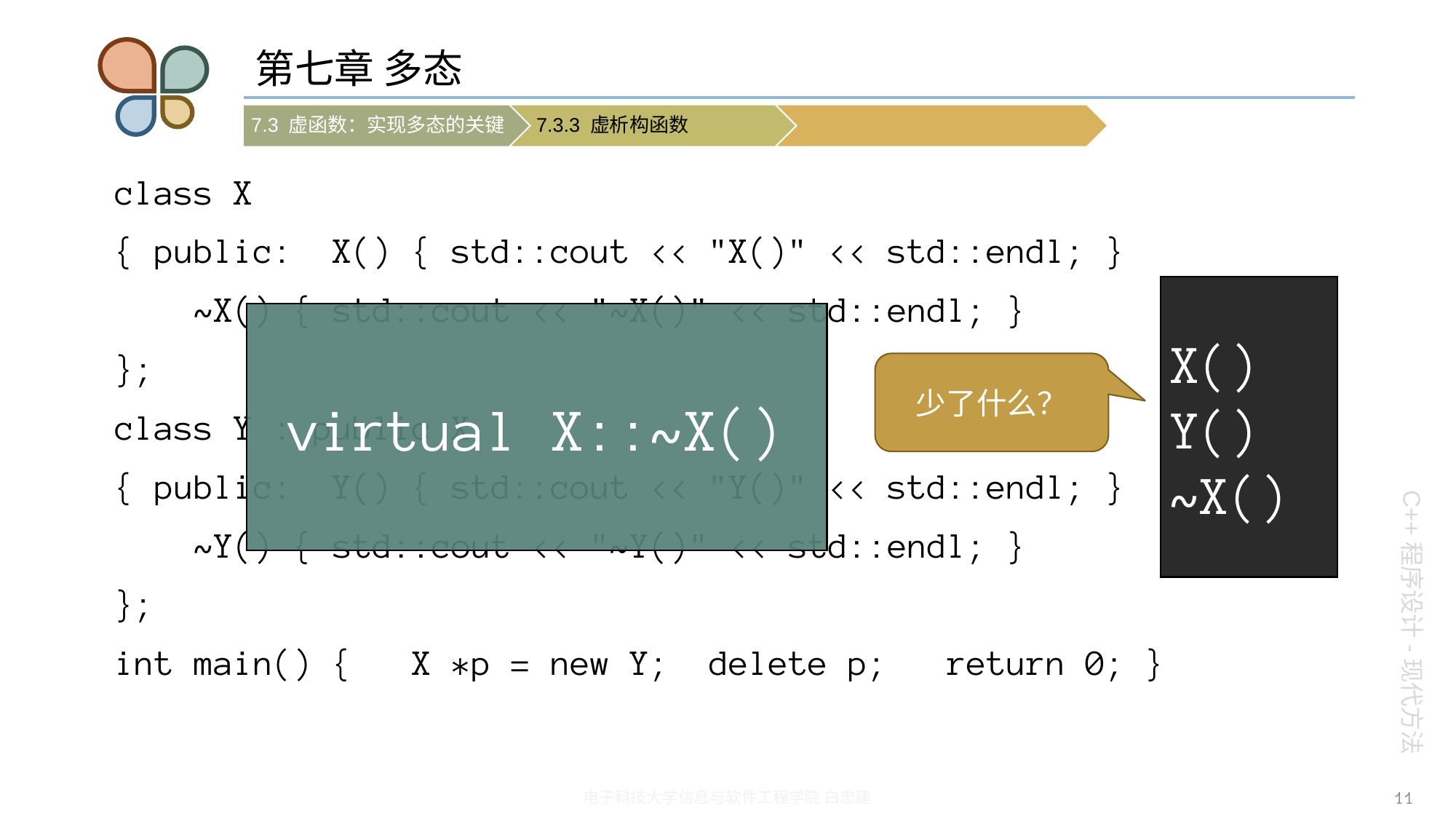

# 第七章 多态
7.3 虚函数：实现多态的关键
7.3.3 虚析构函数

class X
{ public:  X() { std::cout << "X()" << std::endl; }
    ~X() { std::cout << "~X()" << std::endl; }
};
class Y : public X
{ public:  Y() { std::cout << "Y()" << std::endl; }
    ~Y() { std::cout << "~Y()" << std::endl; }
};
int main() {   X *p = new Y;  delete p;   return 0; }
X()
Y()
~X()
virtual X::~X()
少了什么？
11